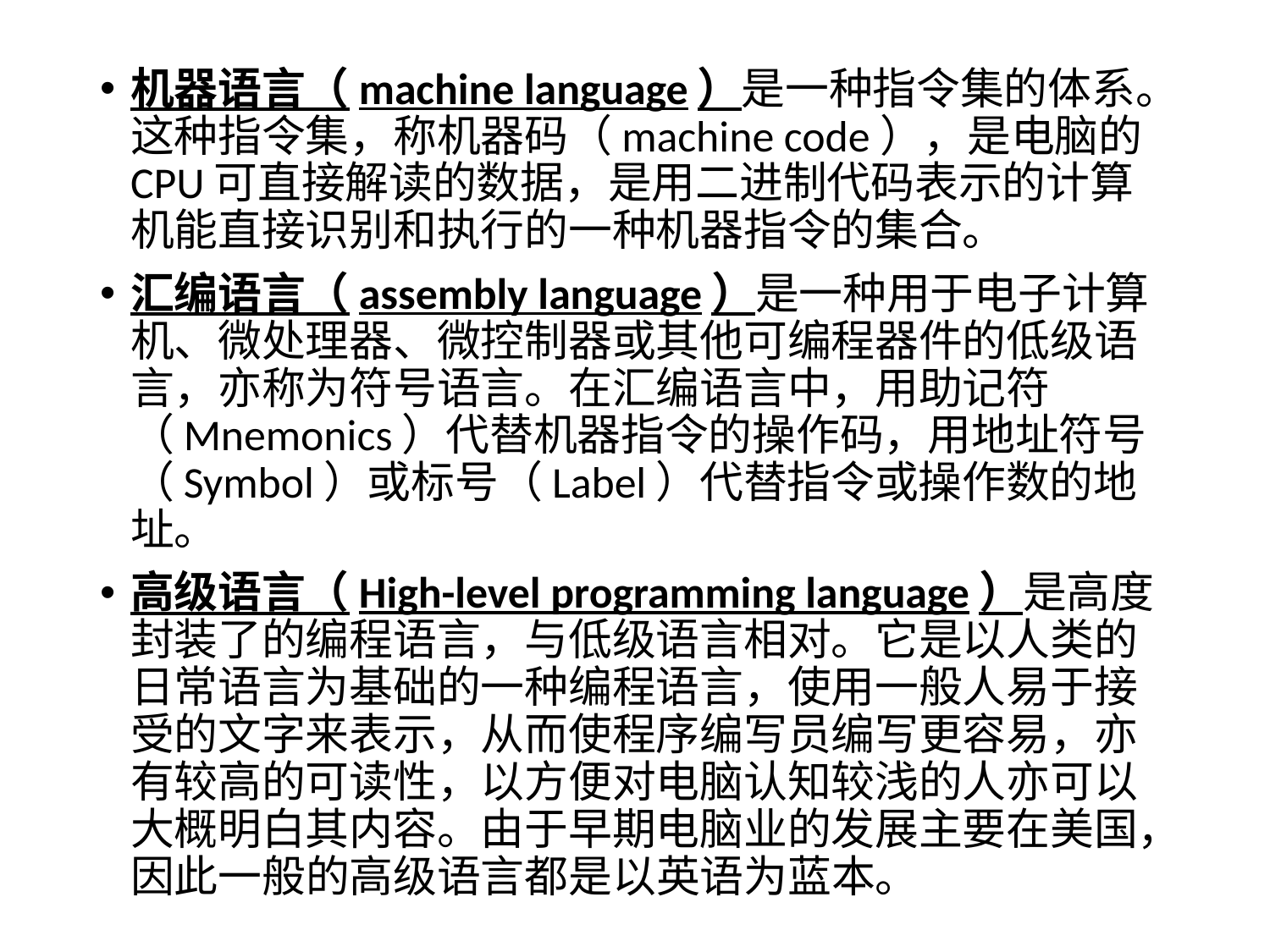

机器语言（machine language）是一种指令集的体系。这种指令集，称机器码（machine code），是电脑的CPU可直接解读的数据，是用二进制代码表示的计算机能直接识别和执行的一种机器指令的集合。
汇编语言（assembly language）是一种用于电子计算机、微处理器、微控制器或其他可编程器件的低级语言，亦称为符号语言。在汇编语言中，用助记符（Mnemonics）代替机器指令的操作码，用地址符号（Symbol）或标号（Label）代替指令或操作数的地址。
高级语言（High-level programming language）是高度封装了的编程语言，与低级语言相对。它是以人类的日常语言为基础的一种编程语言，使用一般人易于接受的文字来表示，从而使程序编写员编写更容易，亦有较高的可读性，以方便对电脑认知较浅的人亦可以大概明白其内容。由于早期电脑业的发展主要在美国，因此一般的高级语言都是以英语为蓝本。